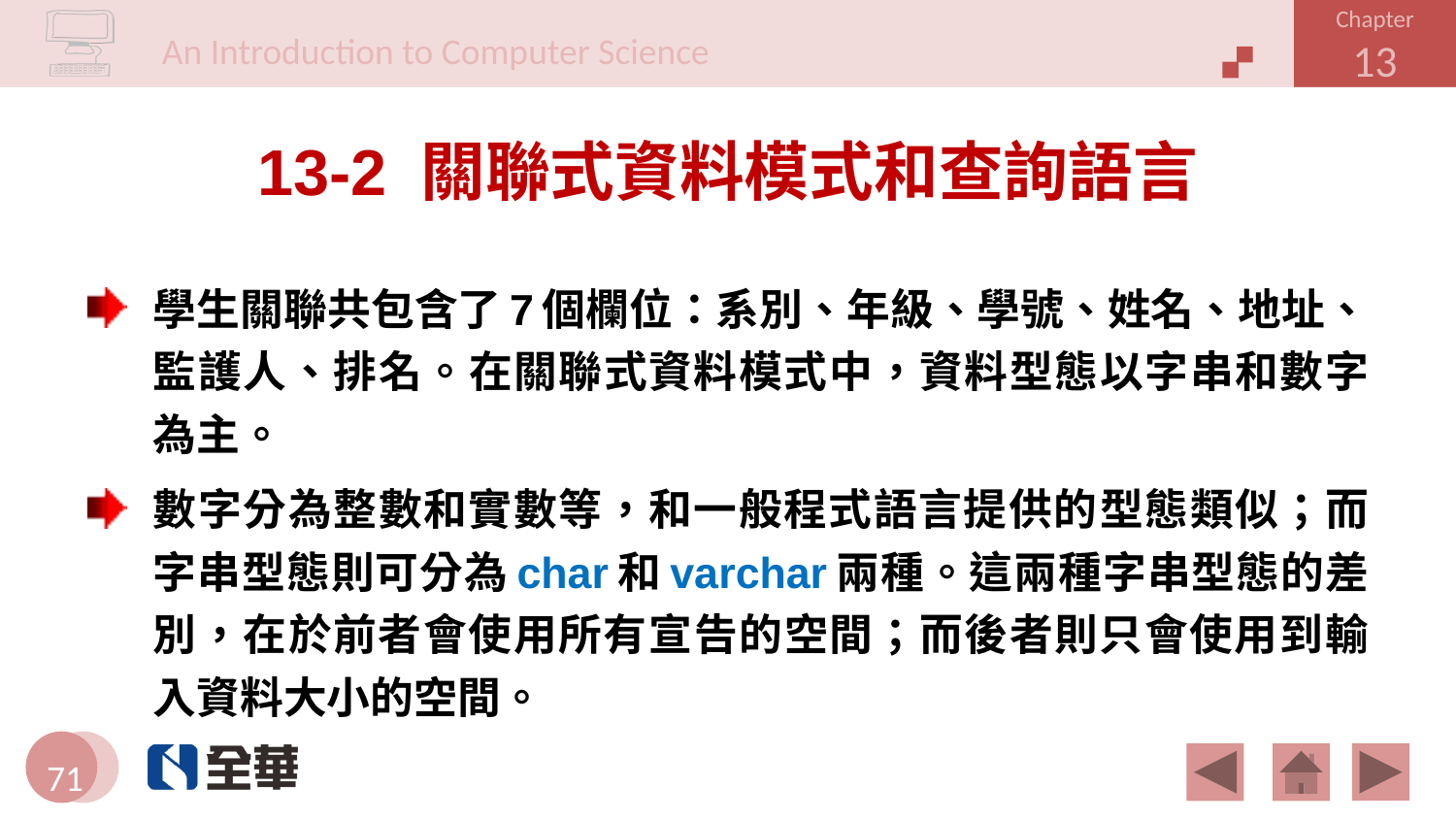

# 13-2 關聯式資料模式和查詢語言
學生關聯共包含了7個欄位：系別、年級、學號、姓名、地址、監護人、排名。在關聯式資料模式中，資料型態以字串和數字為主。
數字分為整數和實數等，和一般程式語言提供的型態類似；而字串型態則可分為char和varchar兩種。這兩種字串型態的差別，在於前者會使用所有宣告的空間；而後者則只會使用到輸入資料大小的空間。